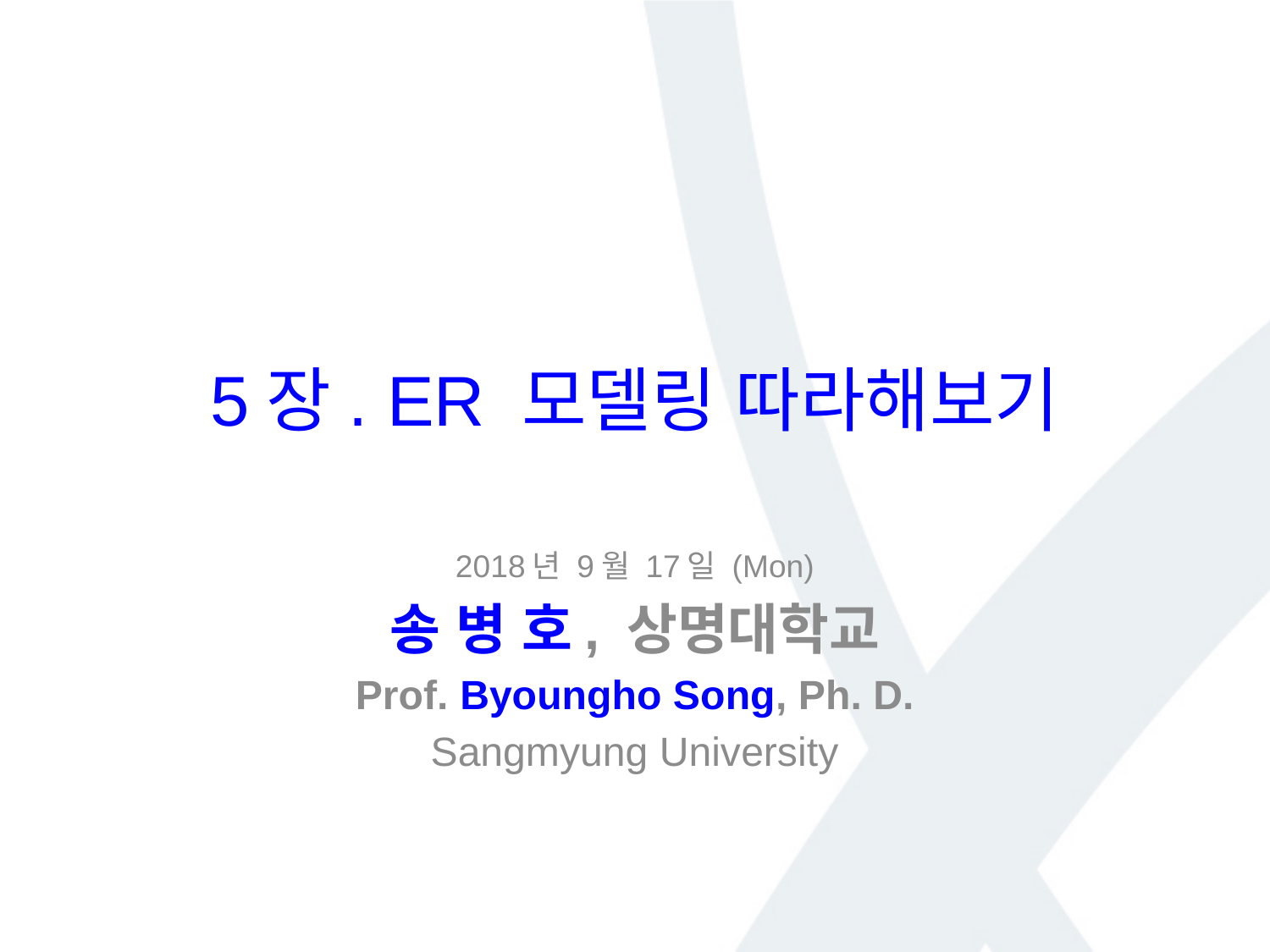

# 5장. ER 모델링 따라해보기
2018년 9월 17일 (Mon)
송 병 호, 상명대학교
Prof. Byoungho Song, Ph. D.
Sangmyung University